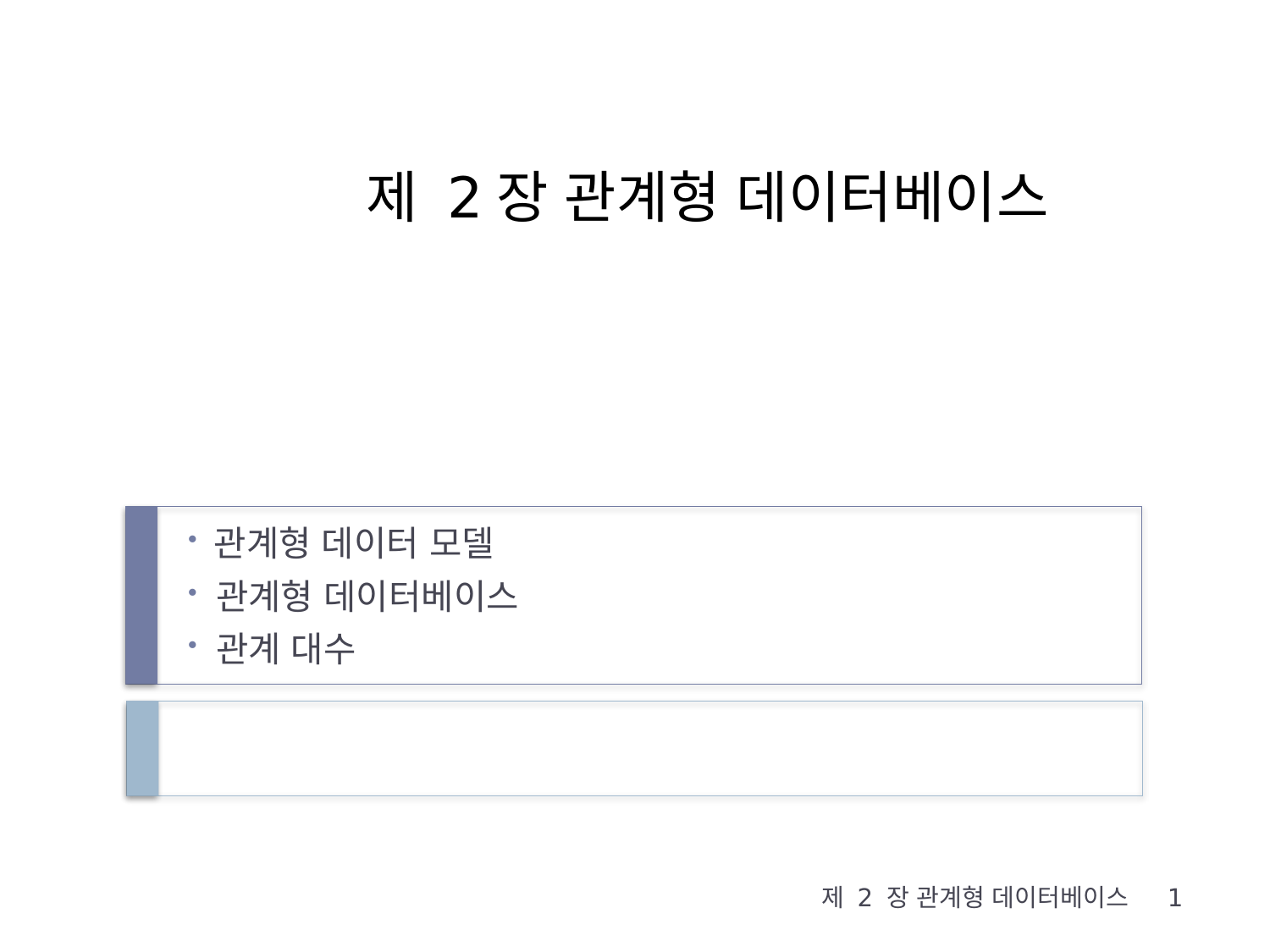

# 제 2장 관계형 데이터베이스
 관계형 데이터 모델
 관계형 데이터베이스
 관계 대수
제 2 장 관계형 데이터베이스
1